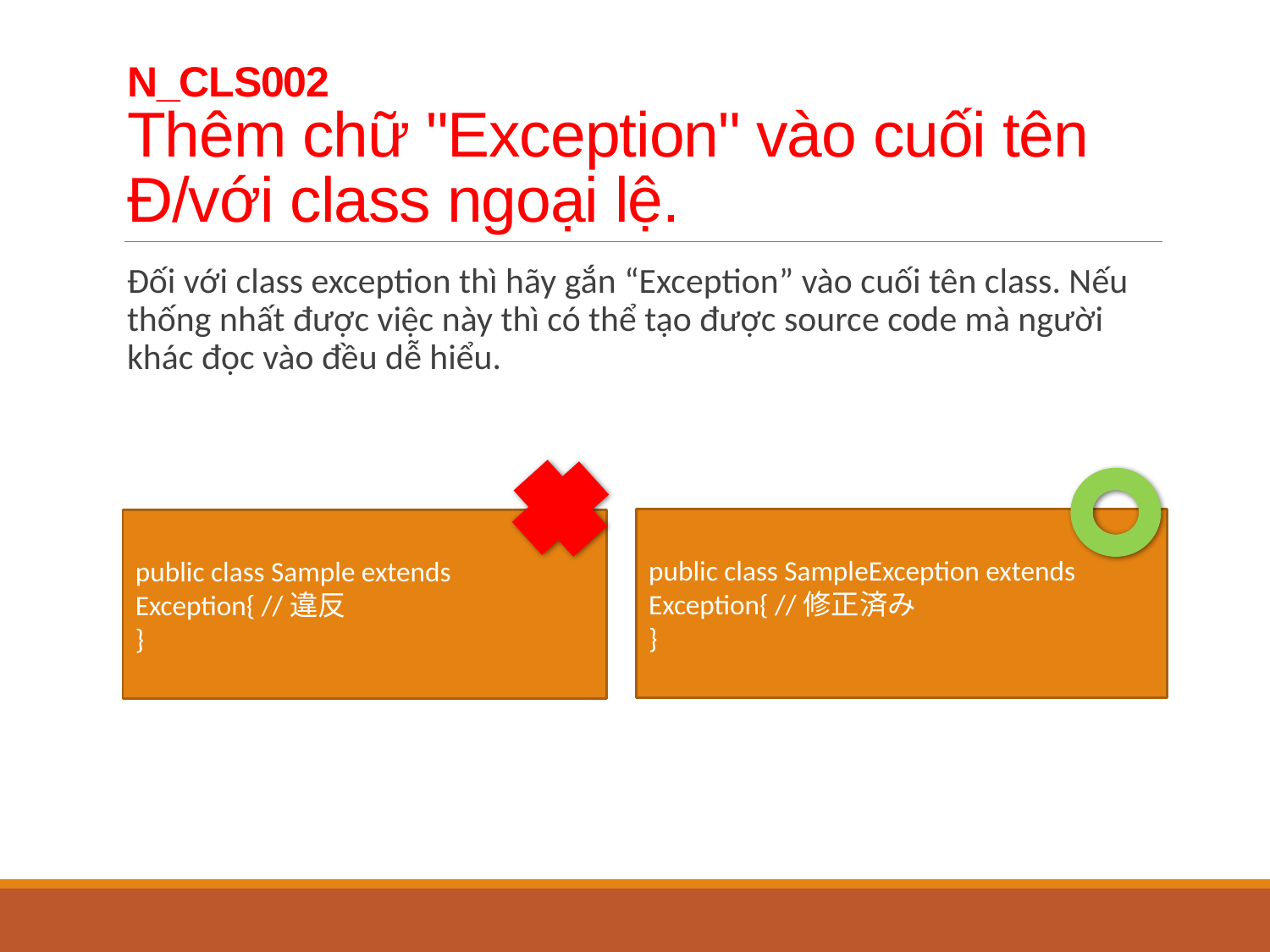

# N_CLS002 Thêm chữ "Exception" vào cuối tên Đ/với class ngoại lệ.
Đối với class exception thì hãy gắn “Exception” vào cuối tên class. Nếu thống nhất được việc này thì có thể tạo được source code mà người khác đọc vào đều dễ hiểu.

public class SampleException extends Exception{ //修正済み
}
public class Sample extends Exception{ //違反
}